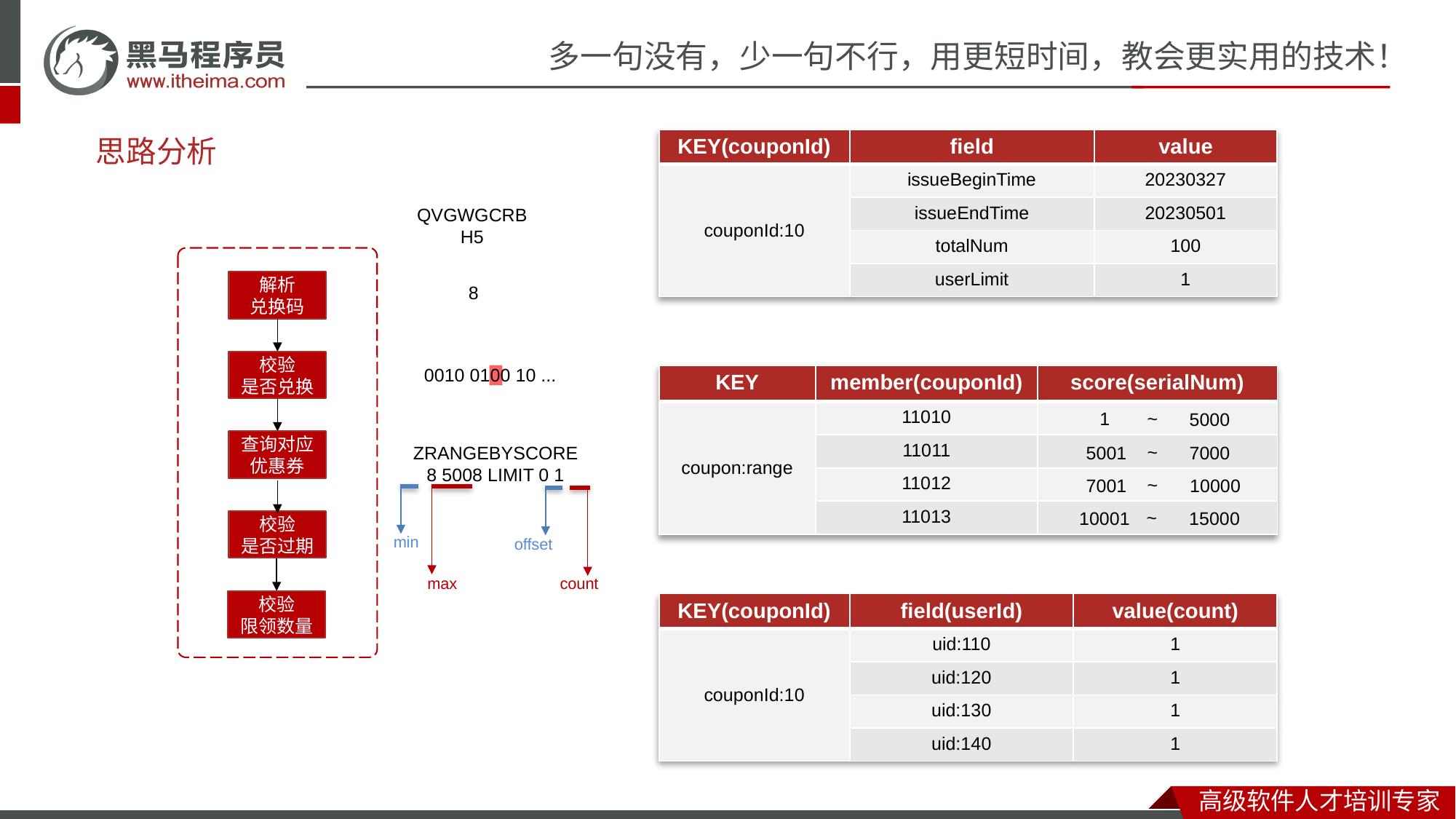

# 思路分析
| KEY(couponId) | field | value |
| --- | --- | --- |
| couponId:10 | issueBeginTime | 20230327 |
|  | issueEndTime | 20230501 |
|  | totalNum | 100 |
|  | userLimit | 1 |
QVGWGCRBH5

解析
兑换码
8
校验
是否兑换
0010 0100 10 ...

| KEY | member(couponId) | score(serialNum) |
| --- | --- | --- |
| coupon:range | 11010 |  |
|  | 11011 |  |
|  | 11012 |  |
|  | 11013 |  |
1
~
5000
查询对应
优惠券
~
ZRANGEBYSCORE
8 5008 LIMIT 0 1
5001
7000
~
7001
10000
~
10001
15000
校验
是否过期
min
offset
max
count
校验
限领数量
| KEY(couponId) | field(userId) | value(count) |
| --- | --- | --- |
| couponId:10 | uid:110 | 1 |
|  | uid:120 | 1 |
|  | uid:130 | 1 |
|  | uid:140 | 1 |